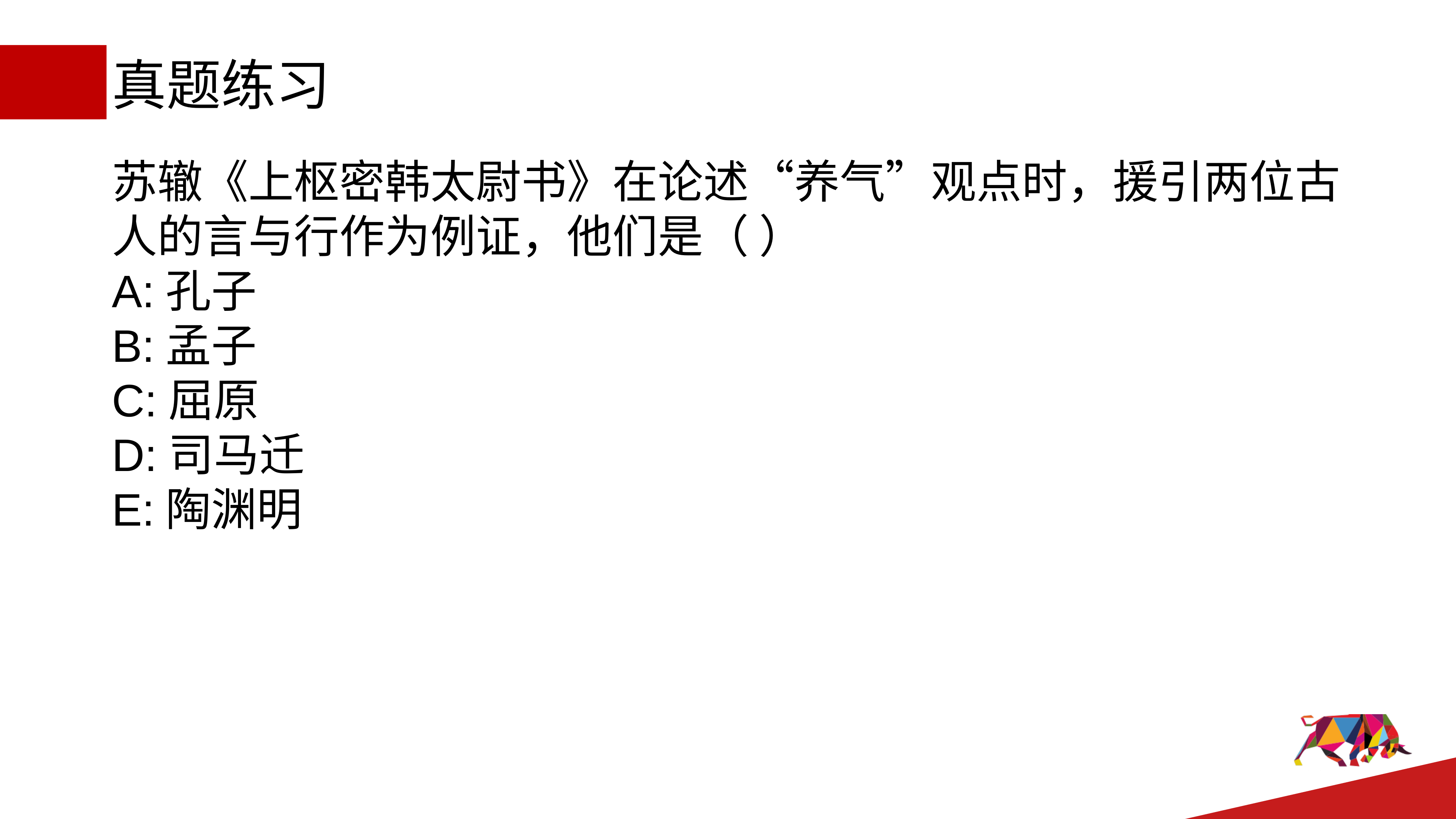

# 真题练习
苏辙《上枢密韩太尉书》在论述“养气”观点时，援引两位古人的言与行作为例证，他们是（ ）
A:孔子
B:孟子
C:屈原
D:司马迁
E:陶渊明